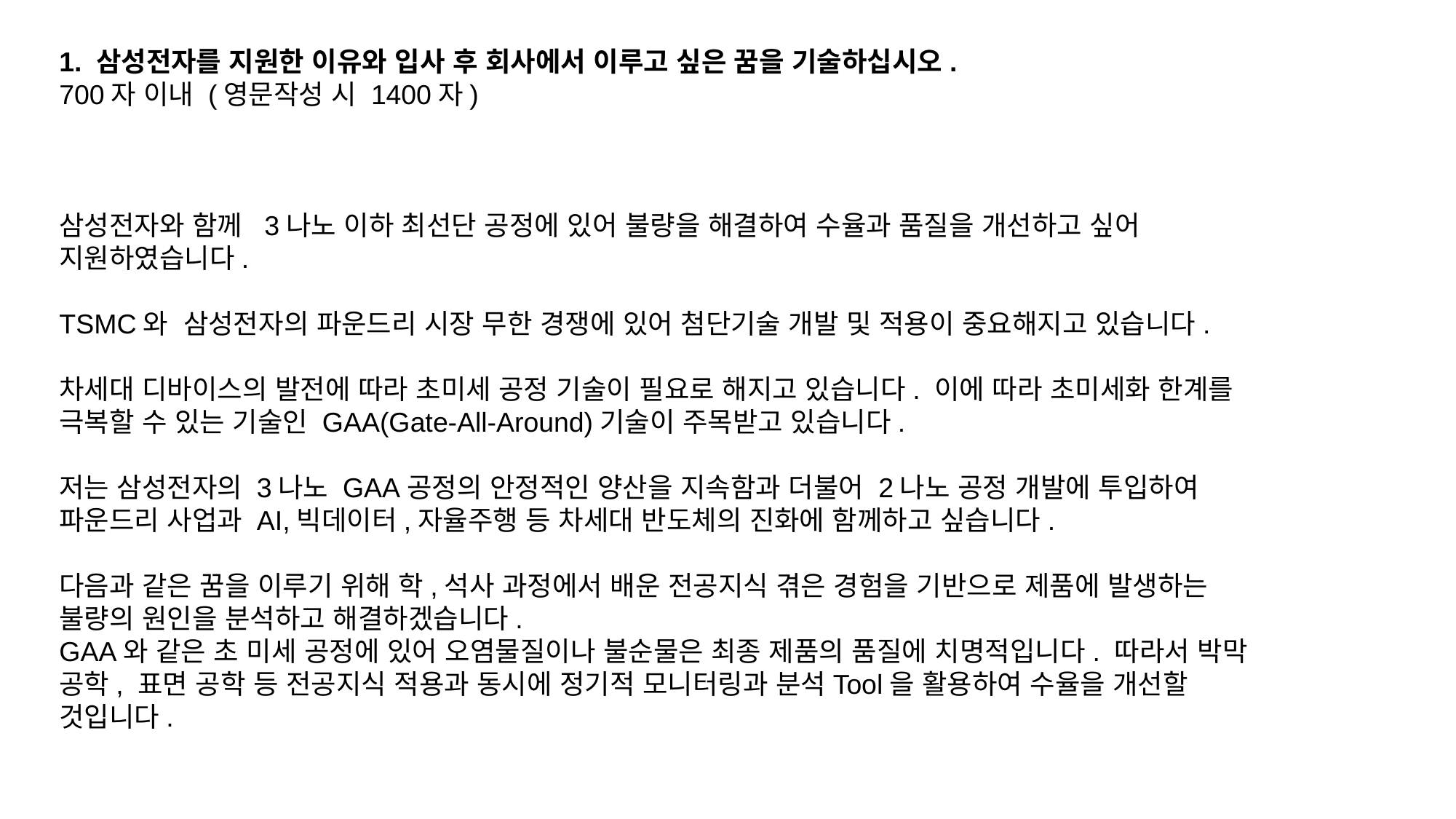

1. 삼성전자를 지원한 이유와 입사 후 회사에서 이루고 싶은 꿈을 기술하십시오.
700자 이내 (영문작성 시 1400자)

삼성전자와 함께  3나노 이하 최선단 공정에 있어 불량을 해결하여 수율과 품질을 개선하고 싶어 지원하였습니다.

TSMC와  삼성전자의 파운드리 시장 무한 경쟁에 있어 첨단기술 개발 및 적용이 중요해지고 있습니다.

차세대 디바이스의 발전에 따라 초미세 공정 기술이 필요로 해지고 있습니다. 이에 따라 초미세화 한계를 극복할 수 있는 기술인 GAA(Gate-All-Around)기술이 주목받고 있습니다.

저는 삼성전자의 3나노 GAA공정의 안정적인 양산을 지속함과 더불어 2나노 공정 개발에 투입하여 파운드리 사업과 AI,빅데이터,자율주행 등 차세대 반도체의 진화에 함께하고 싶습니다.

다음과 같은 꿈을 이루기 위해 학,석사 과정에서 배운 전공지식 겪은 경험을 기반으로 제품에 발생하는 불량의 원인을 분석하고 해결하겠습니다.
GAA와 같은 초 미세 공정에 있어 오염물질이나 불순물은 최종 제품의 품질에 치명적입니다. 따라서 박막 공학, 표면 공학 등 전공지식 적용과 동시에 정기적 모니터링과 분석Tool을 활용하여 수율을 개선할 것입니다.